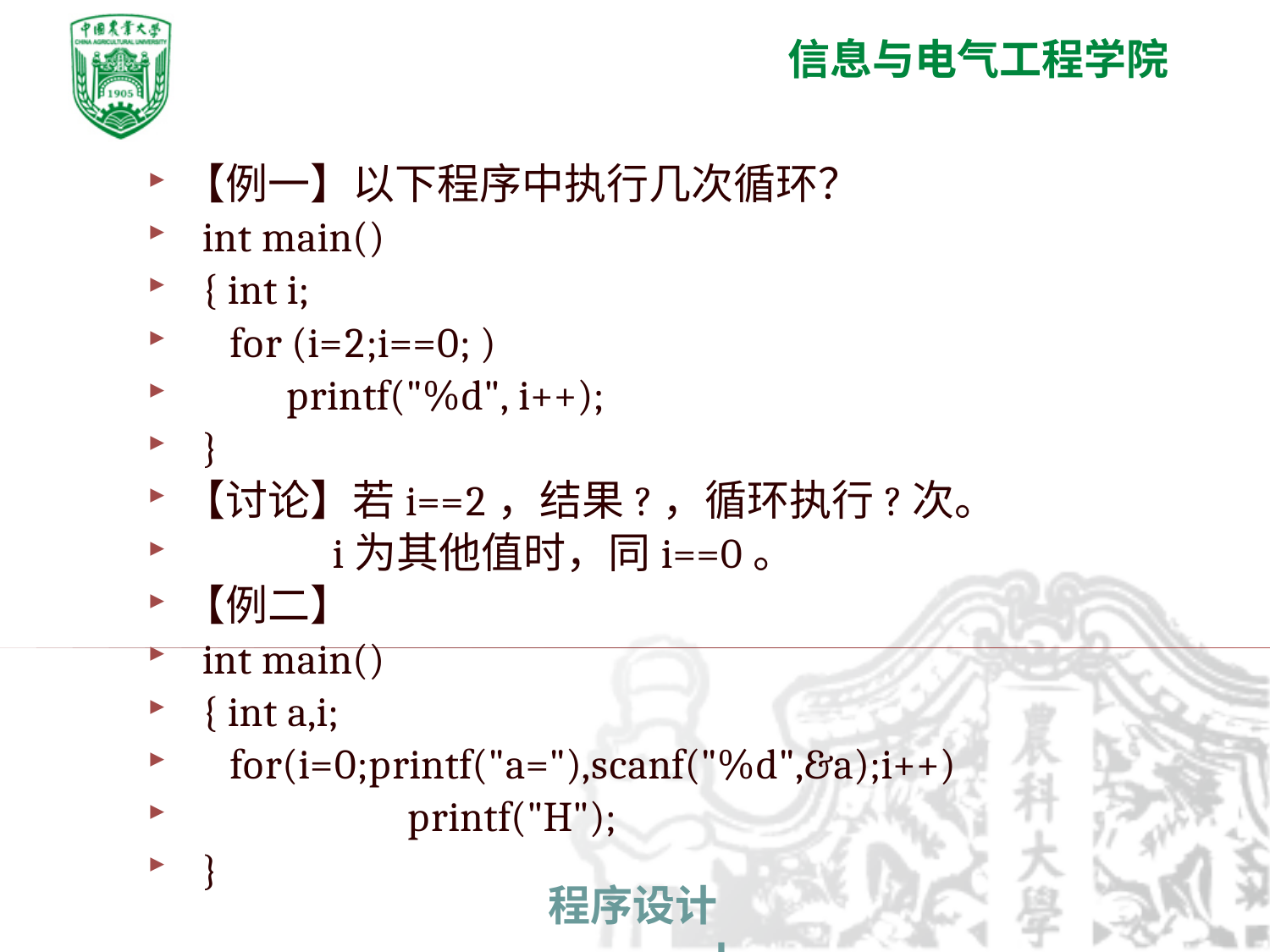

【例一】以下程序中执行几次循环？
  int main()
  { int i;
     for (i=2;i==0; )
           printf("%d", i++);
  }
【讨论】若i==2，结果?，循环执行?次。
                i为其他值时，同i==0。
【例二】
  int main()
  { int a,i;
     for(i=0;printf("a="),scanf("%d",&a);i++)
                        printf("H");
  }